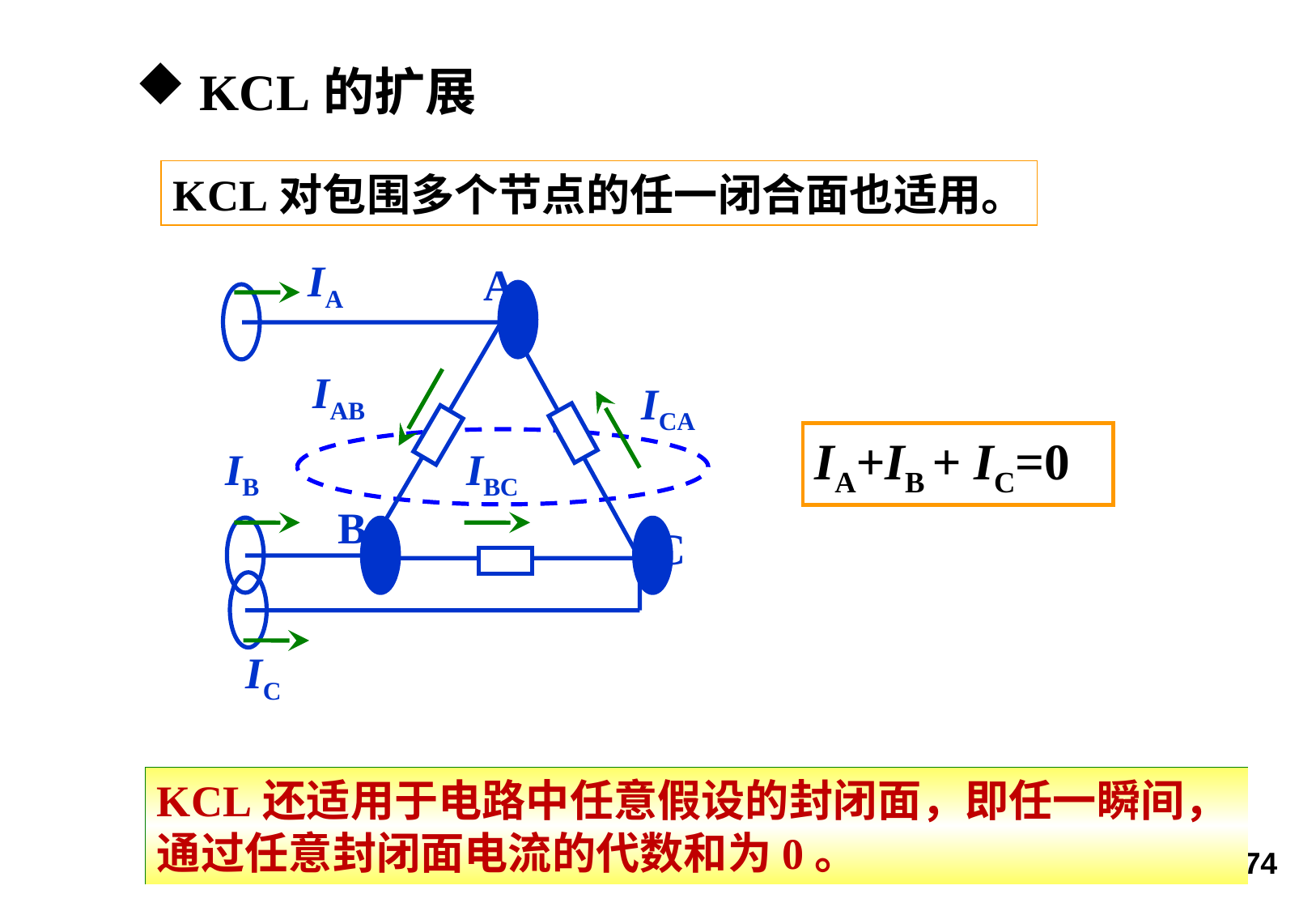

KCL的扩展
KCL对包围多个节点的任一闭合面也适用。
IA
A

IAB

ICA

IB
IBC
B
C

IC

IA+IB + IC=0

KCL还适用于电路中任意假设的封闭面，即任一瞬间，通过任意封闭面电流的代数和为0。